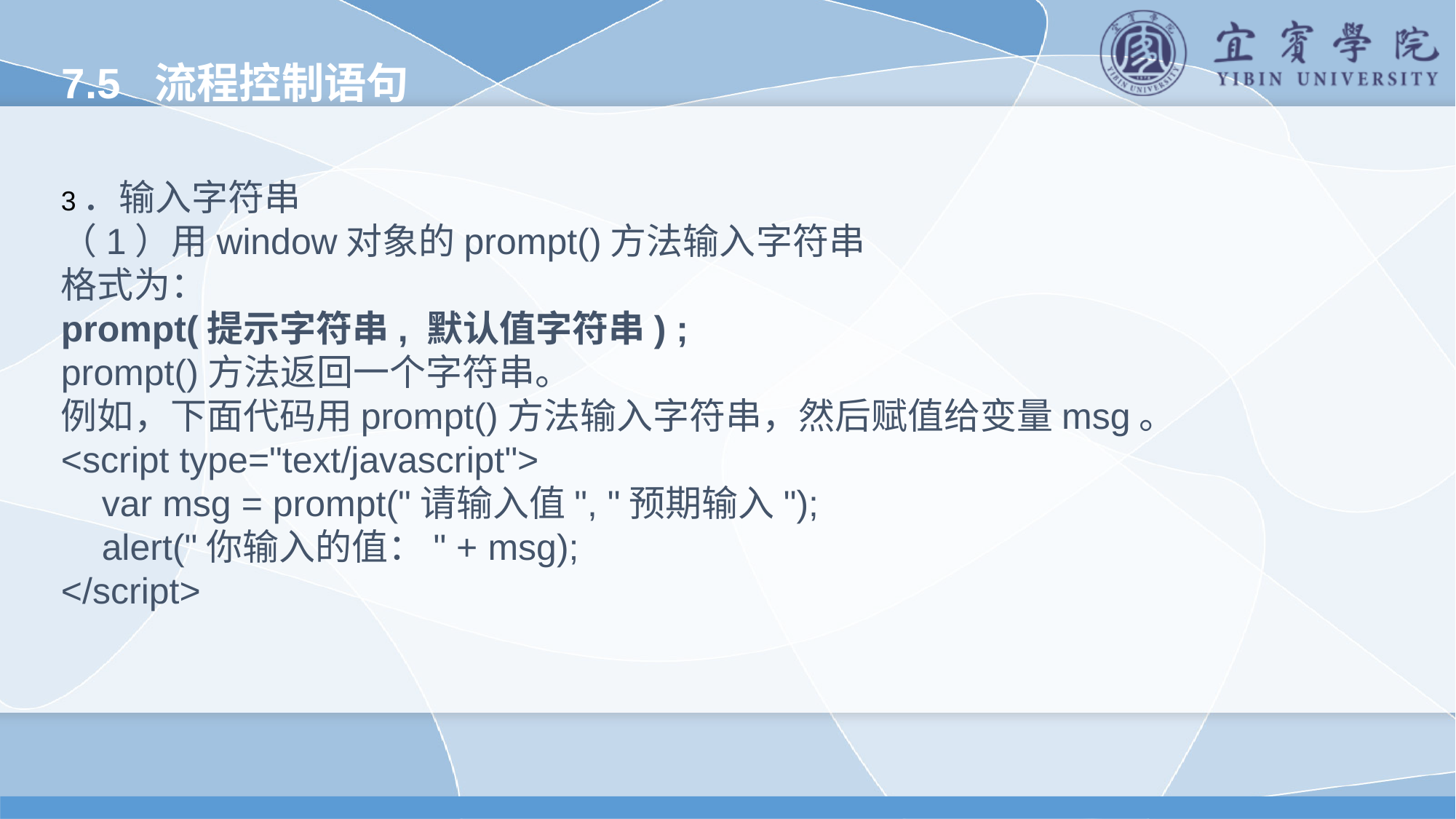

7.5  流程控制语句
3．输入字符串
（1）用window对象的prompt()方法输入字符串
格式为：
prompt(提示字符串, 默认值字符串) ;
prompt()方法返回一个字符串。
例如，下面代码用prompt()方法输入字符串，然后赋值给变量msg。
<script type="text/javascript">
    var msg = prompt("请输入值", "预期输入");
    alert("你输入的值：" + msg);
</script>